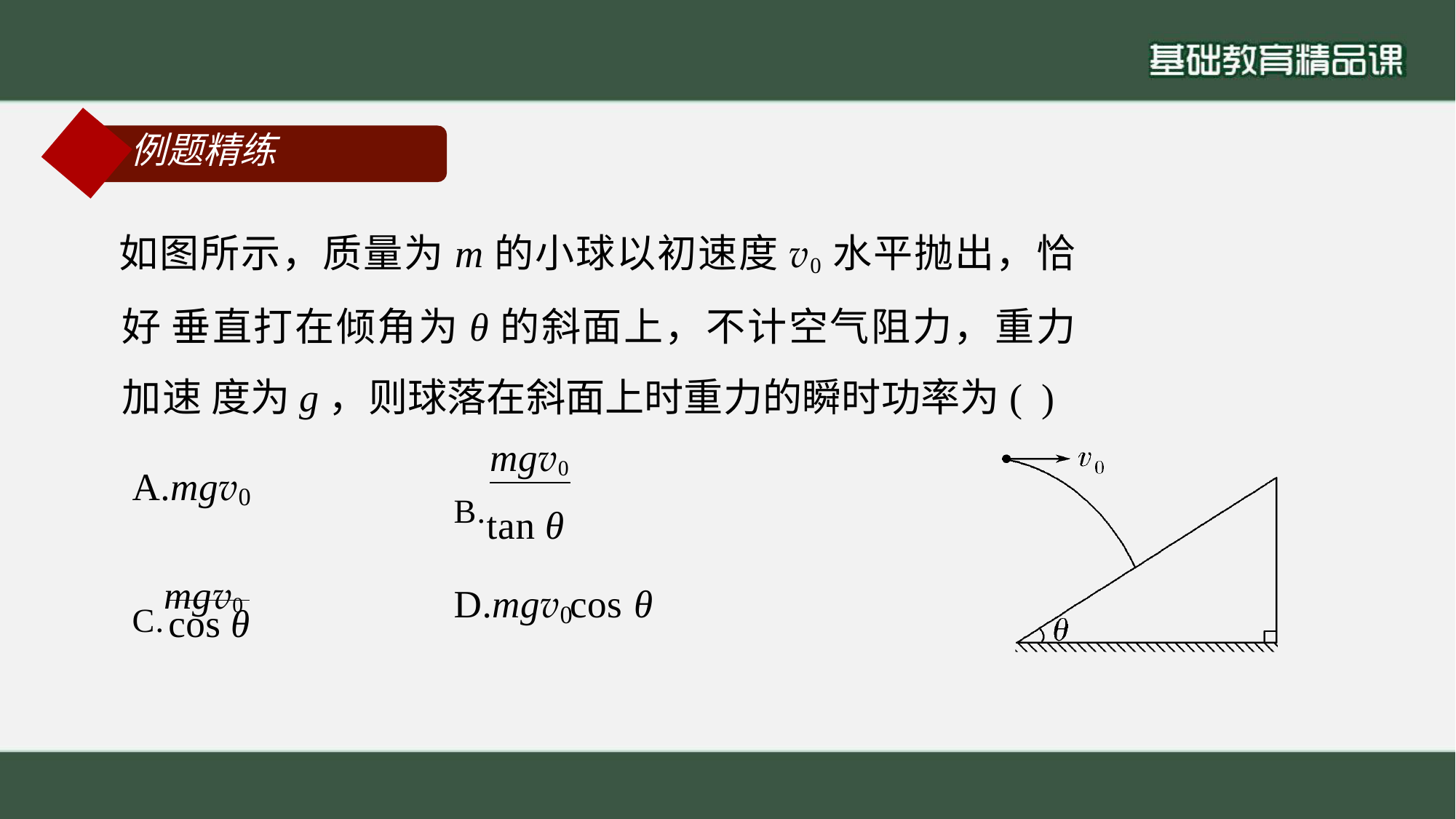

例题精练
# 如图所示，质量为m的小球以初速度v0水平抛出，恰好 垂直打在倾角为θ的斜面上，不计空气阻力，重力加速 度为g，则球落在斜面上时重力的瞬时功率为( )
mgv0

A.mgv
0
B.tan θ

C.mgv0
D.mgv cos θ
0
cos θ